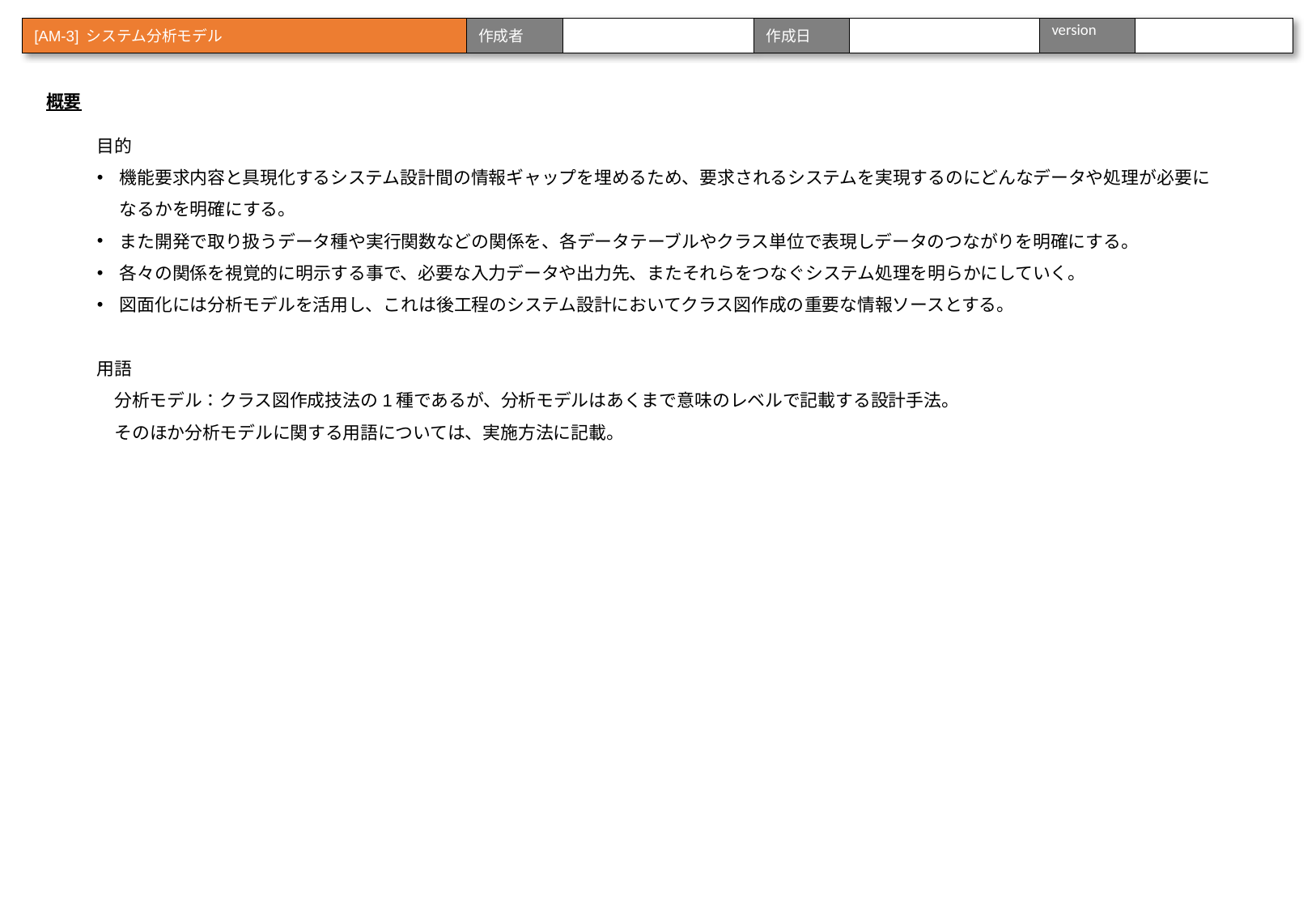

| [AM-3] システム分析モデル | 作成者 |  | 作成日 |  | version |  |
| --- | --- | --- | --- | --- | --- | --- |
概要
目的
機能要求内容と具現化するシステム設計間の情報ギャップを埋めるため、要求されるシステムを実現するのにどんなデータや処理が必要になるかを明確にする。
また開発で取り扱うデータ種や実行関数などの関係を、各データテーブルやクラス単位で表現しデータのつながりを明確にする。
各々の関係を視覚的に明示する事で、必要な入力データや出力先、またそれらをつなぐシステム処理を明らかにしていく。
図面化には分析モデルを活用し、これは後工程のシステム設計においてクラス図作成の重要な情報ソースとする。

用語
　分析モデル：クラス図作成技法の1種であるが、分析モデルはあくまで意味のレベルで記載する設計手法。
　そのほか分析モデルに関する用語については、実施方法に記載。